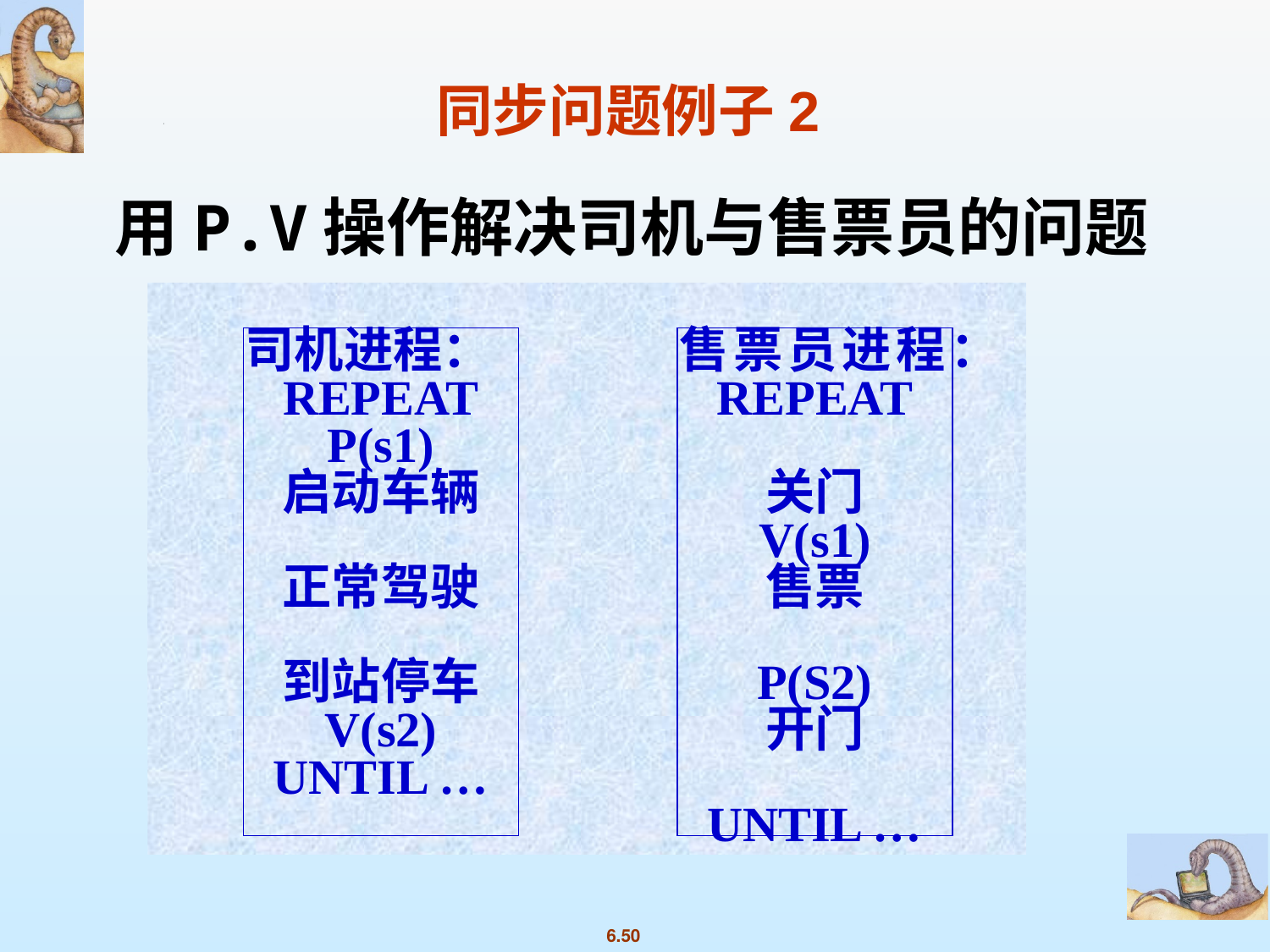

同步问题例子2
用P.V操作解决司机与售票员的问题

司机进程：
REPEAT
P(s1)
启动车辆

正常驾驶

到站停车
V(s2)
UNTIL …
售票员进程：
REPEAT

关门
V(s1)
售票

P(S2)
开门

UNTIL …